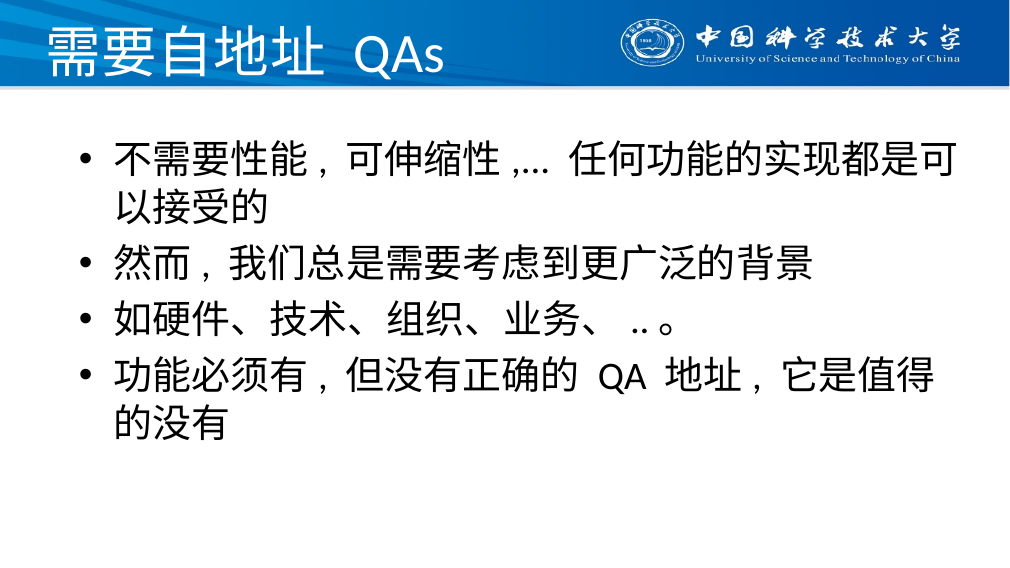

# 需要自地址 QAs
不需要性能, 可伸缩性,... 任何功能的实现都是可以接受的
然而, 我们总是需要考虑到更广泛的背景
如硬件、技术、组织、业务、..。
功能必须有, 但没有正确的 QA 地址, 它是值得的没有